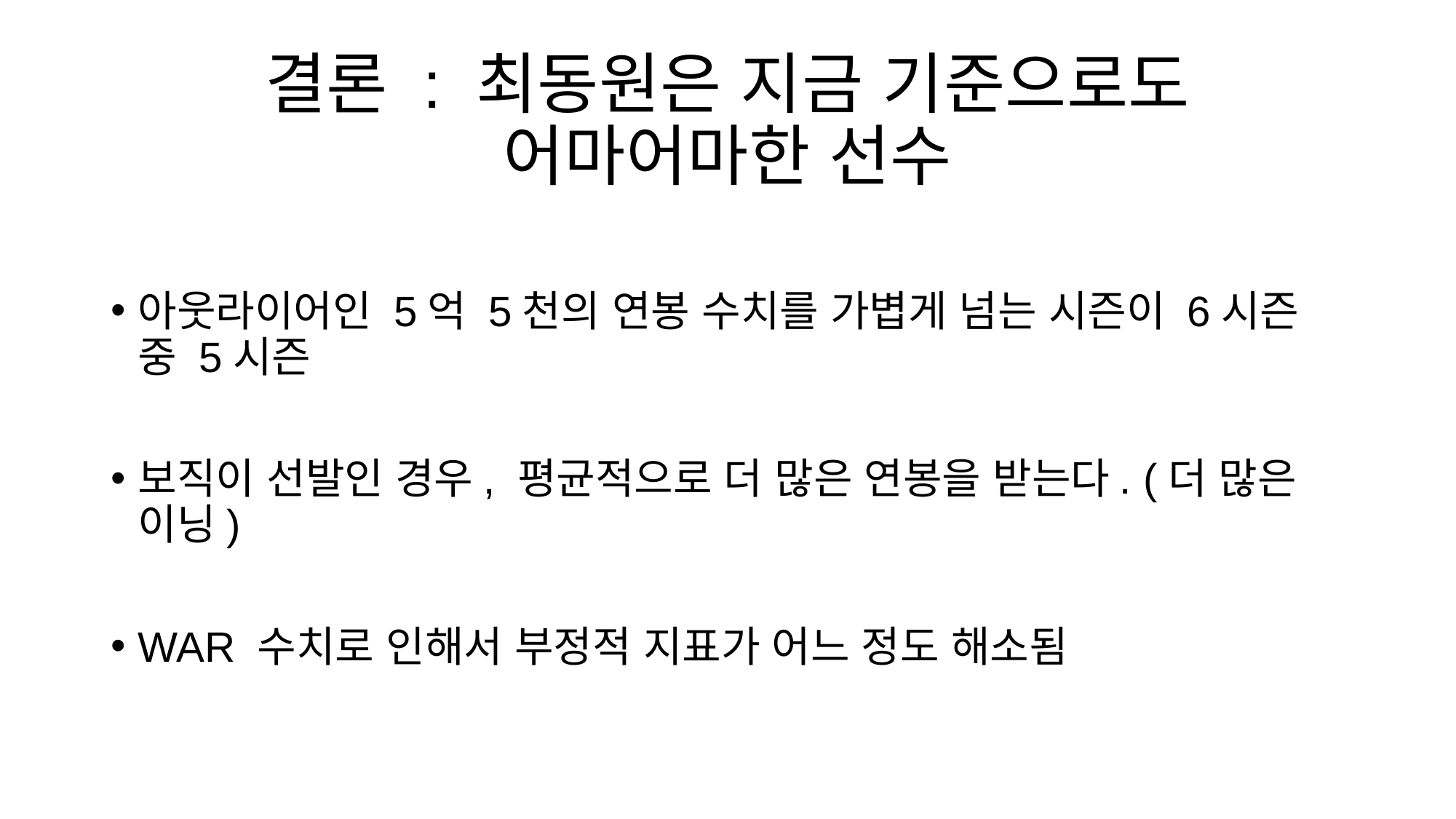

# 결론 : 최동원은 지금 기준으로도 어마어마한 선수

아웃라이어인 5억 5천의 연봉 수치를 가볍게 넘는 시즌이 6시즌 중 5시즌

보직이 선발인 경우, 평균적으로 더 많은 연봉을 받는다. (더 많은 이닝)

WAR 수치로 인해서 부정적 지표가 어느 정도 해소됨